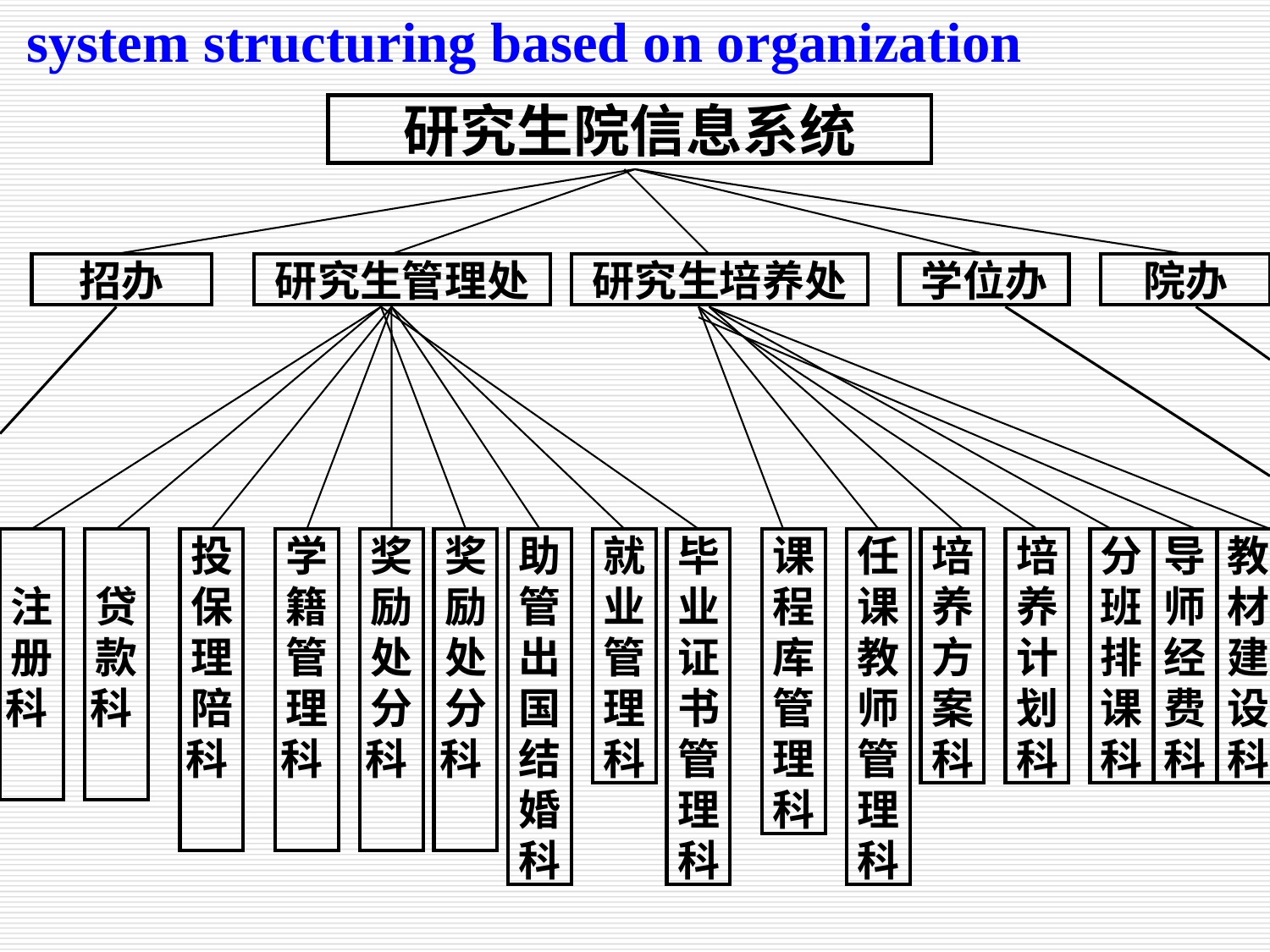

system structuring based on organization
研究生院信息系统

招办
研究生管理处
研究生培养处
学位办
院办

注册科

贷款科

投保理陪科

学籍管理科

奖励处分科

奖励处分科

助管出国结婚科
就业管理科
毕业证书管理科
课程库管理科
任课教师管理科
培养方案科
培养计划科
分班排课科
导师经费科
教材建设科